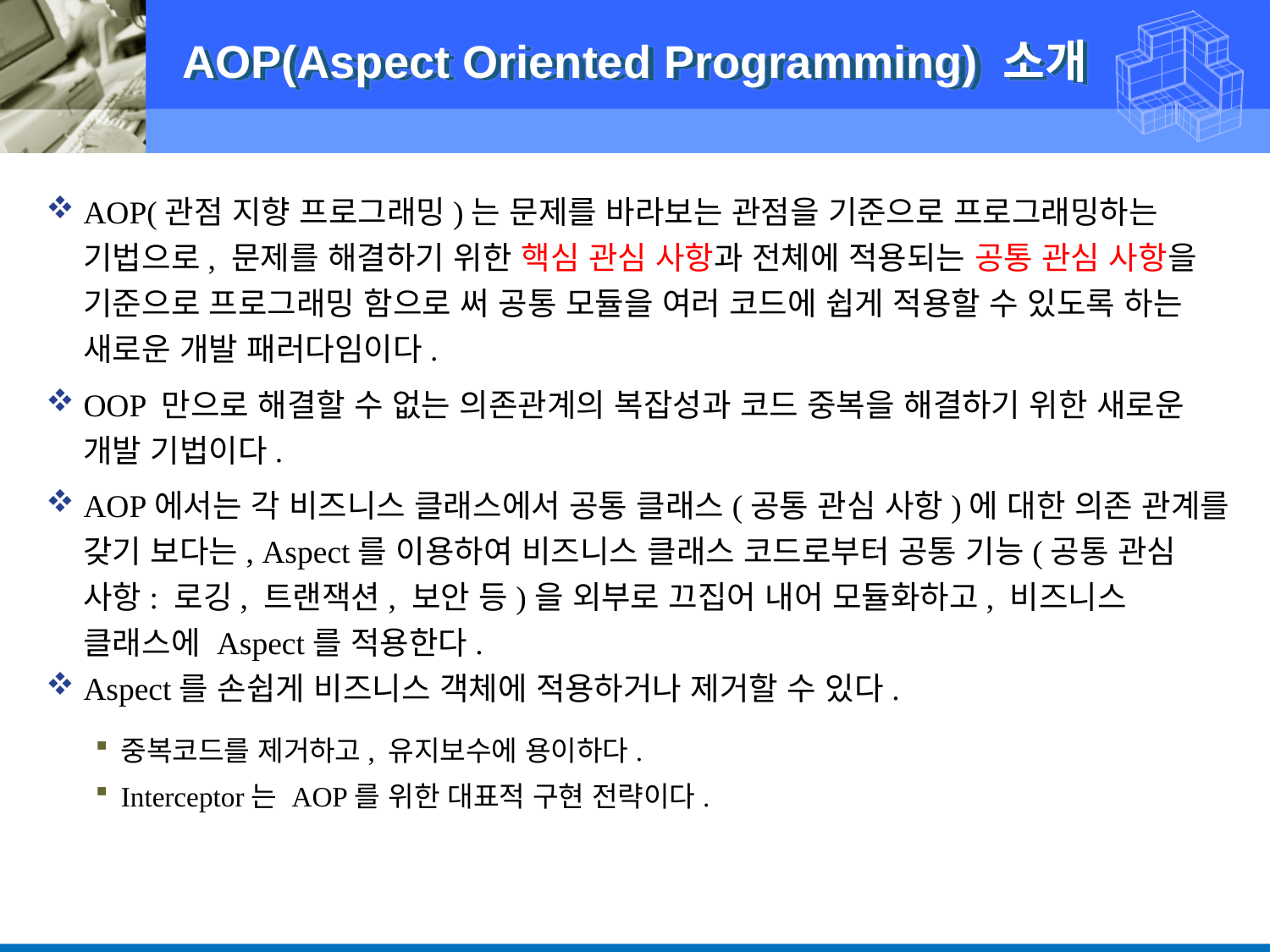

AOP(Aspect Oriented Programming) 소개
AOP(관점 지향 프로그래밍)는 문제를 바라보는 관점을 기준으로 프로그래밍하는 기법으로, 문제를 해결하기 위한 핵심 관심 사항과 전체에 적용되는 공통 관심 사항을 기준으로 프로그래밍 함으로 써 공통 모듈을 여러 코드에 쉽게 적용할 수 있도록 하는 새로운 개발 패러다임이다.
OOP 만으로 해결할 수 없는 의존관계의 복잡성과 코드 중복을 해결하기 위한 새로운 개발 기법이다.
AOP에서는 각 비즈니스 클래스에서 공통 클래스(공통 관심 사항)에 대한 의존 관계를 갖기 보다는, Aspect를 이용하여 비즈니스 클래스 코드로부터 공통 기능(공통 관심 사항: 로깅, 트랜잭션, 보안 등)을 외부로 끄집어 내어 모듈화하고, 비즈니스 클래스에 Aspect를 적용한다.
Aspect를 손쉽게 비즈니스 객체에 적용하거나 제거할 수 있다.
중복코드를 제거하고, 유지보수에 용이하다.
Interceptor는 AOP를 위한 대표적 구현 전략이다.